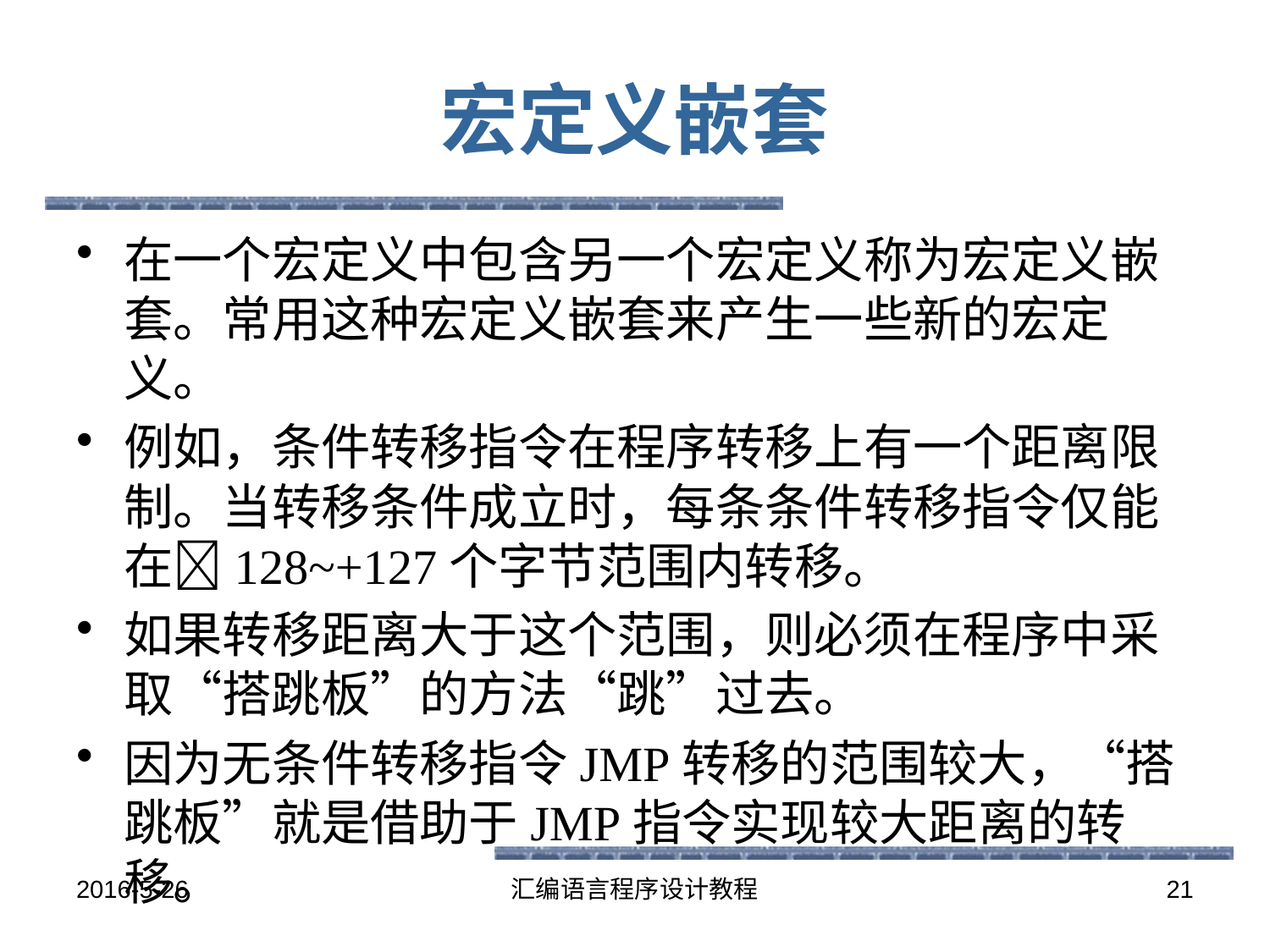

# 宏定义嵌套
在一个宏定义中包含另一个宏定义称为宏定义嵌套。常用这种宏定义嵌套来产生一些新的宏定义。
例如，条件转移指令在程序转移上有一个距离限制。当转移条件成立时，每条条件转移指令仅能在−128~+127个字节范围内转移。
如果转移距离大于这个范围，则必须在程序中采取“搭跳板”的方法“跳”过去。
因为无条件转移指令JMP转移的范围较大，“搭跳板”就是借助于JMP指令实现较大距离的转移。
2016-5-26
汇编语言程序设计教程
21